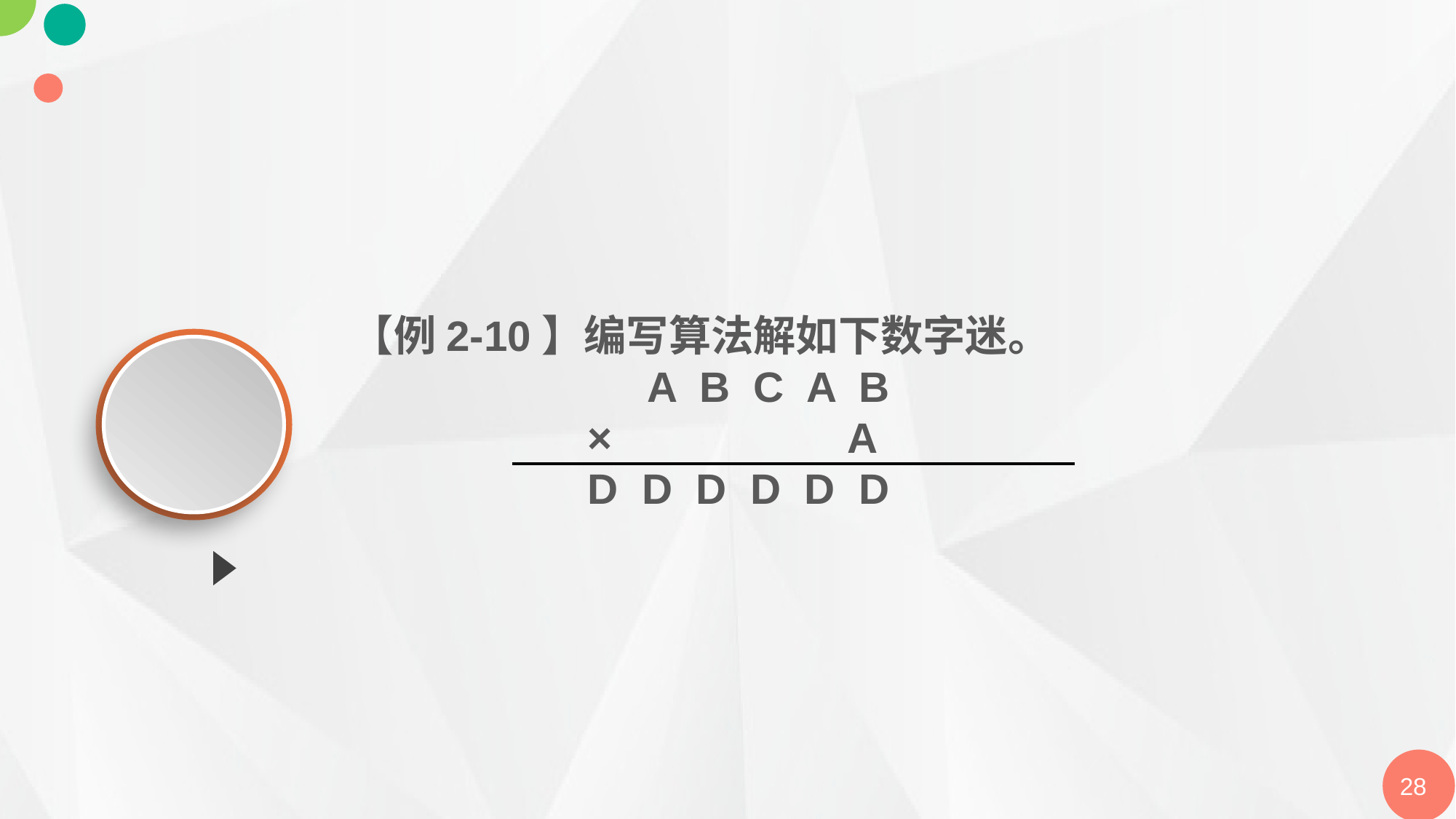

【例2-10】编写算法解如下数字迷。
                         A  B  C  A  B
                    ×                    A
                    D  D  D  D  D  D